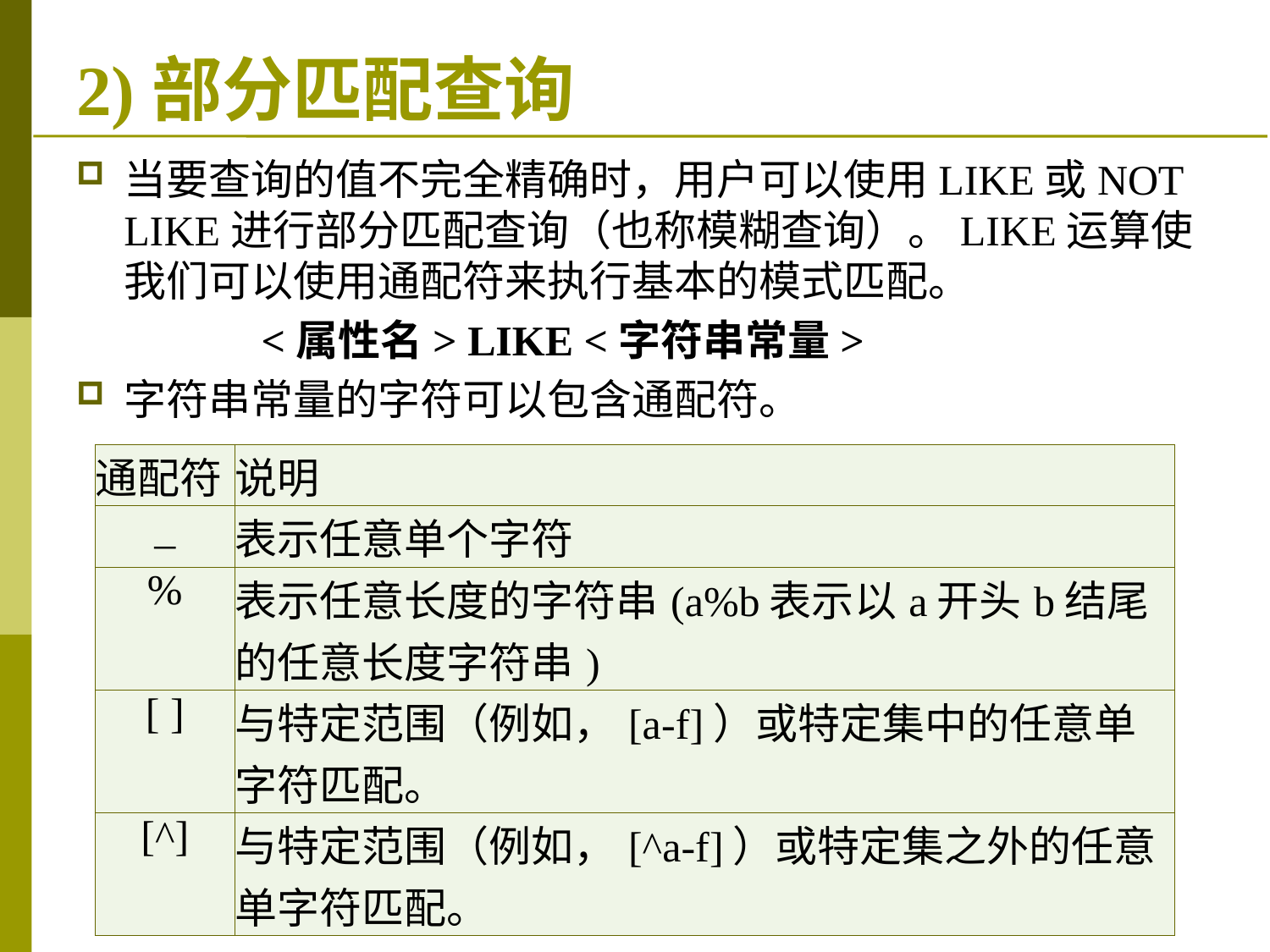

# 2)部分匹配查询
当要查询的值不完全精确时，用户可以使用LIKE或NOT LIKE进行部分匹配查询（也称模糊查询）。LIKE运算使我们可以使用通配符来执行基本的模式匹配。
      	 <属性名> LIKE <字符串常量>
字符串常量的字符可以包含通配符。
| 通配符 | 说明 |
| --- | --- |
| \_ | 表示任意单个字符 |
| % | 表示任意长度的字符串(a%b表示以a开头b结尾的任意长度字符串) |
| [ ] | 与特定范围（例如，[a-f]）或特定集中的任意单字符匹配。 |
| [^] | 与特定范围（例如，[^a-f]）或特定集之外的任意单字符匹配。 |